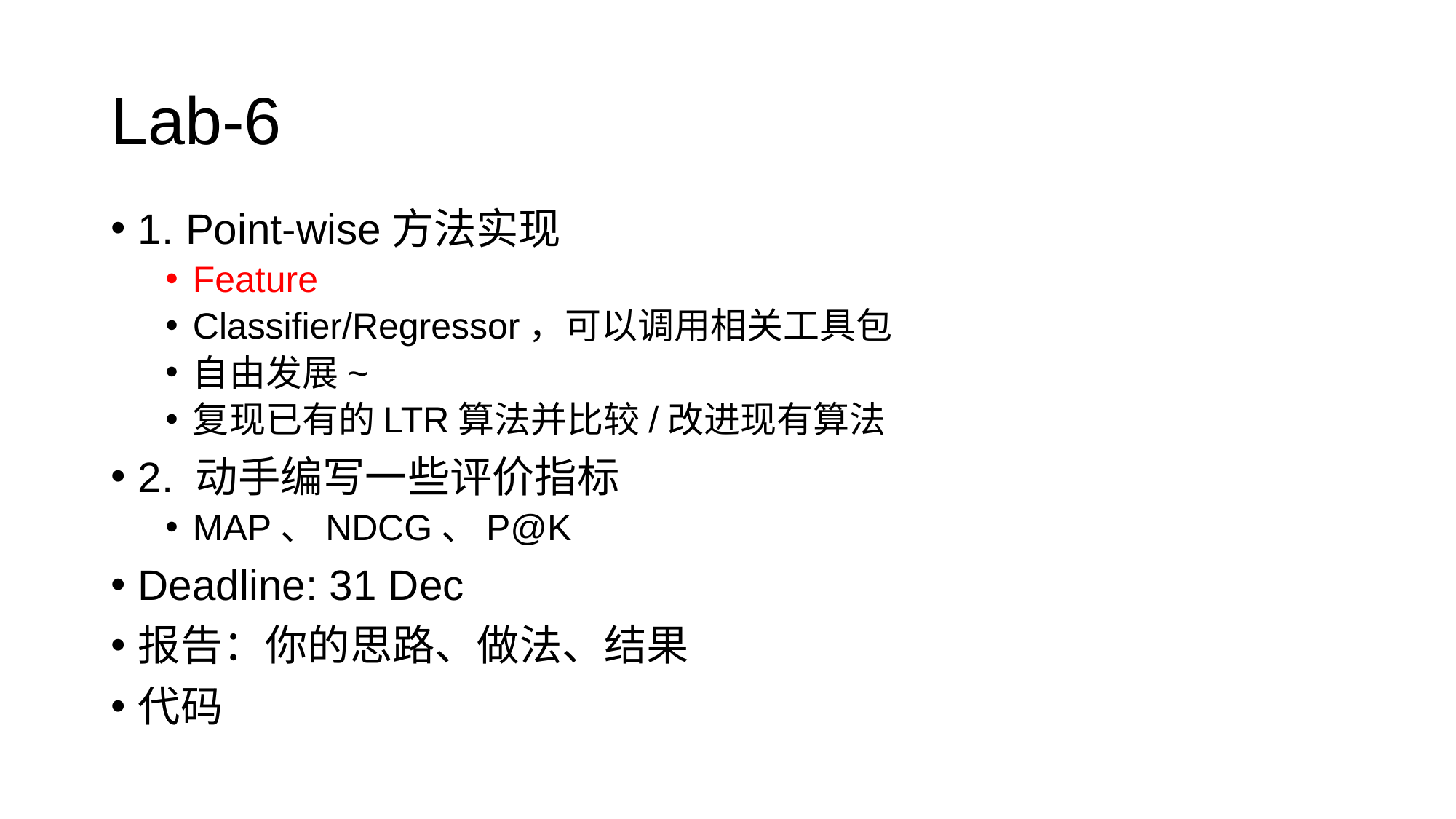

# Lab-6
1. Point-wise方法实现
Feature
Classifier/Regressor，可以调用相关工具包
自由发展~
复现已有的LTR算法并比较/改进现有算法
2. 动手编写一些评价指标
MAP、NDCG、P@K
Deadline: 31 Dec
报告：你的思路、做法、结果
代码